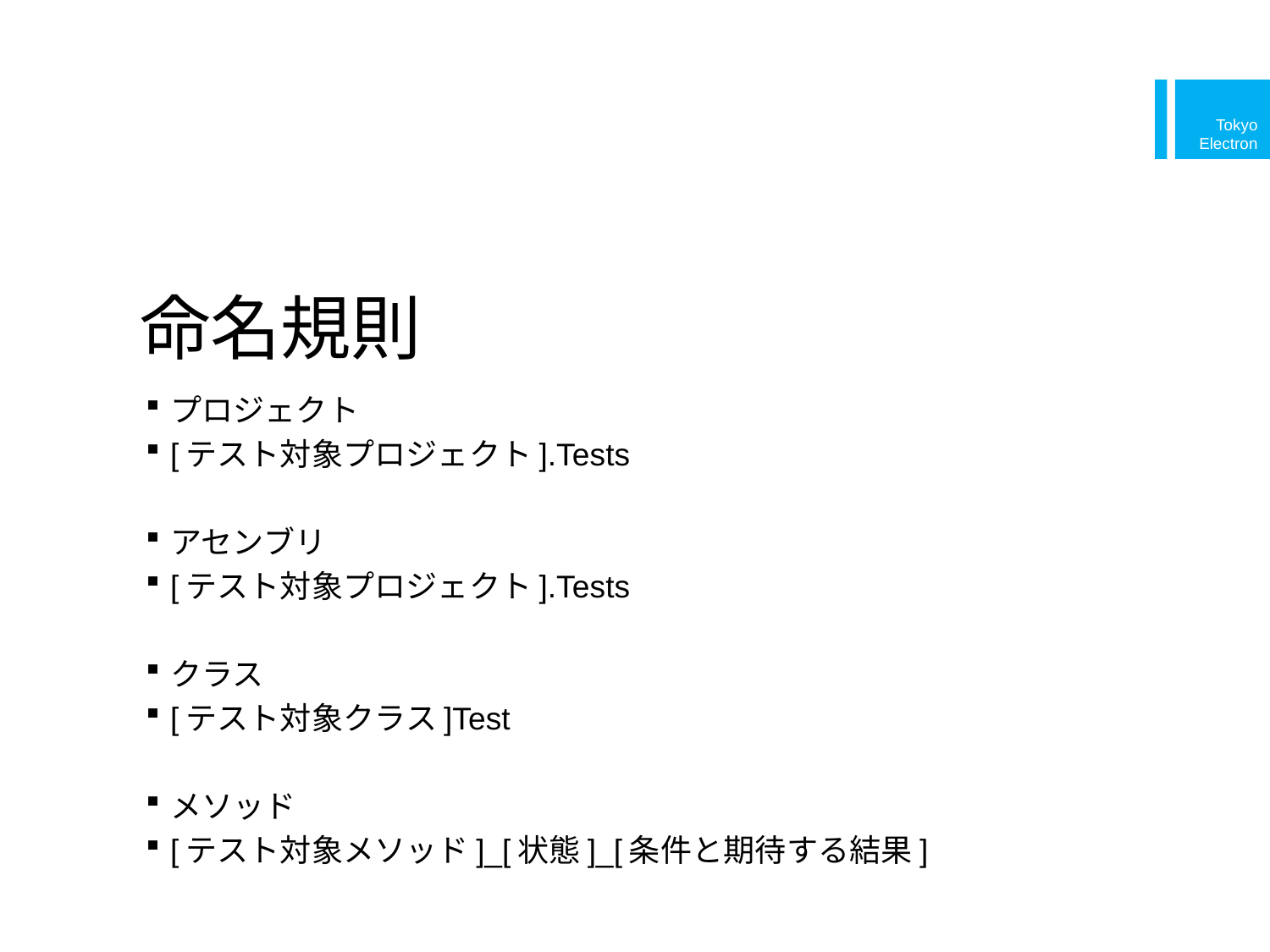

# 命名規則
プロジェクト
[テスト対象プロジェクト].Tests

アセンブリ
[テスト対象プロジェクト].Tests

クラス
[テスト対象クラス]Test

メソッド
[テスト対象メソッド]_[状態]_[条件と期待する結果]